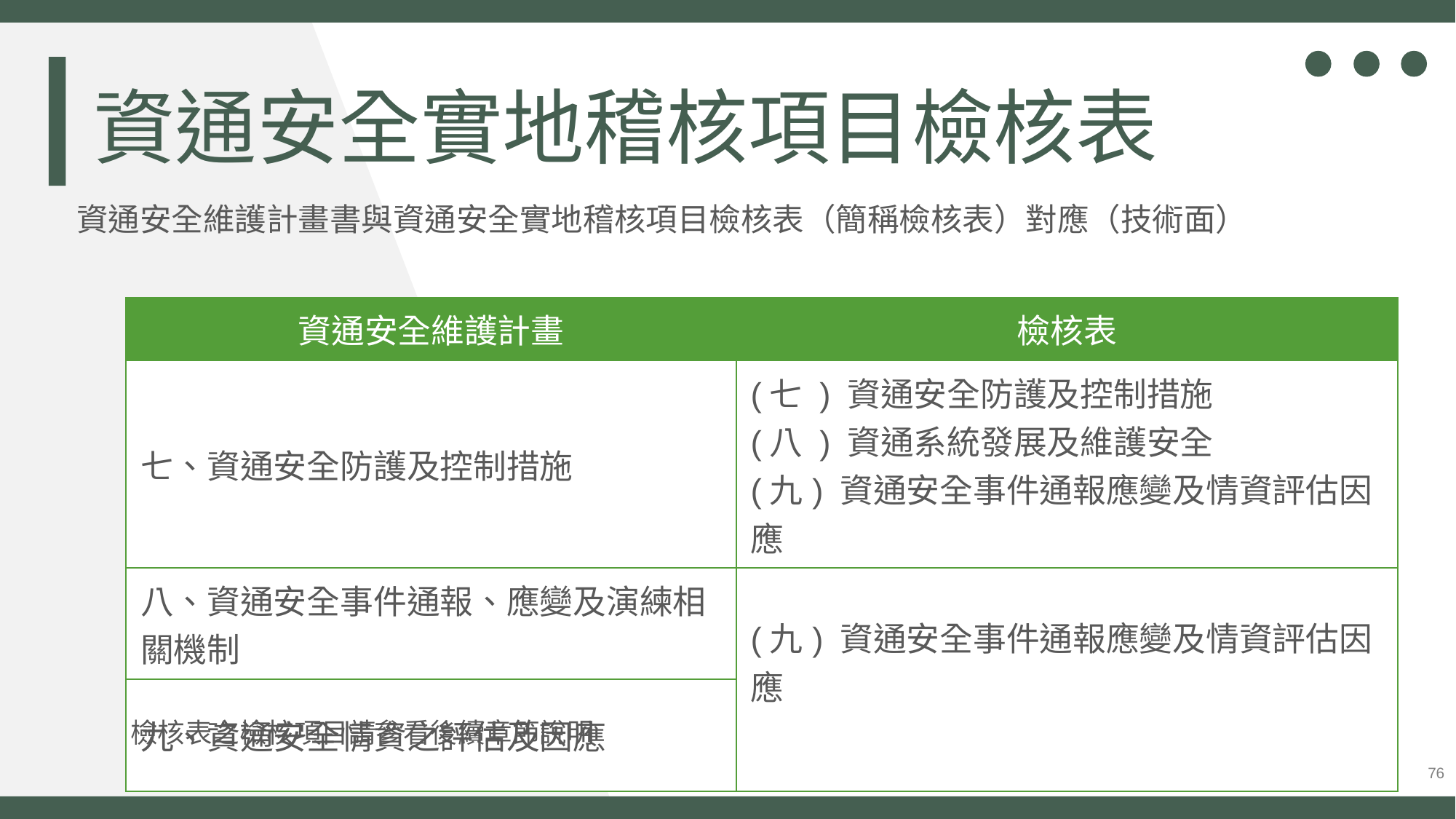

資通安全實地稽核項目檢核表
資通安全維護計畫書與資通安全實地稽核項目檢核表（簡稱檢核表）對應（技術面）
| 資通安全維護計畫 | 檢核表 |
| --- | --- |
| 七、資通安全防護及控制措施 | (七 ) 資通安全防護及控制措施 (八 ) 資通系統發展及維護安全 (九) 資通安全事件通報應變及情資評估因應 |
| 八、資通安全事件通報、應變及演練相關機制 | (九) 資通安全事件通報應變及情資評估因應 |
| 九、資通安全情資之評估及因應 |  |
檢核表之檢核項目請參看後續章節說明
76